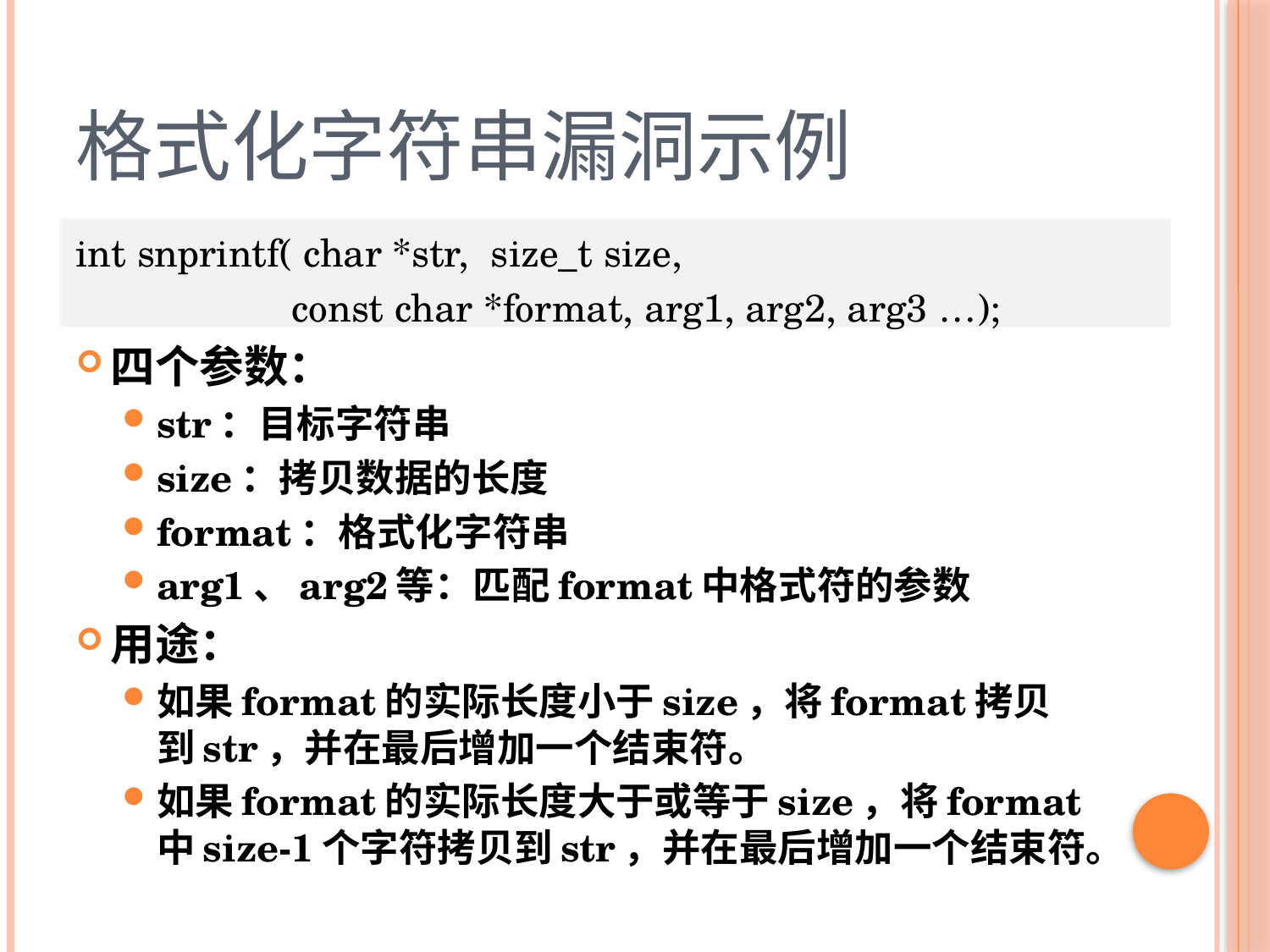

# 格式化字符串漏洞示例

int snprintf( char *str,  size_t size,
                    const char *format, arg1, arg2, arg3 …);
四个参数：
str：目标字符串
size：拷贝数据的长度
format：格式化字符串
arg1、arg2等：匹配format中格式符的参数
用途：
如果format的实际长度小于size，将format拷贝到str，并在最后增加一个结束符。
如果format的实际长度大于或等于size，将format中size-1个字符拷贝到str，并在最后增加一个结束符。